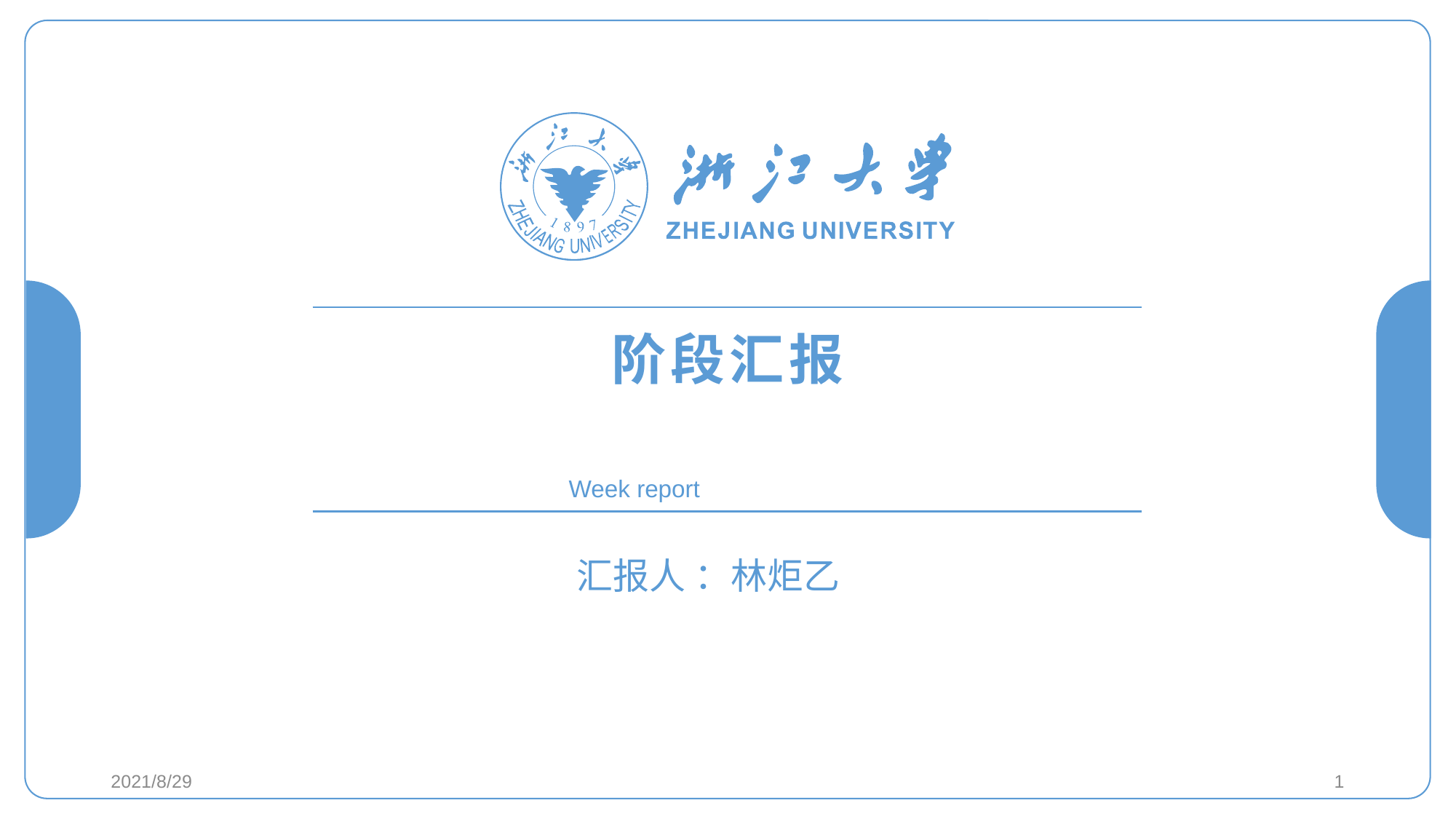

阶段汇报

Week report
汇报人 ：林炬乙
2021/8/29
1